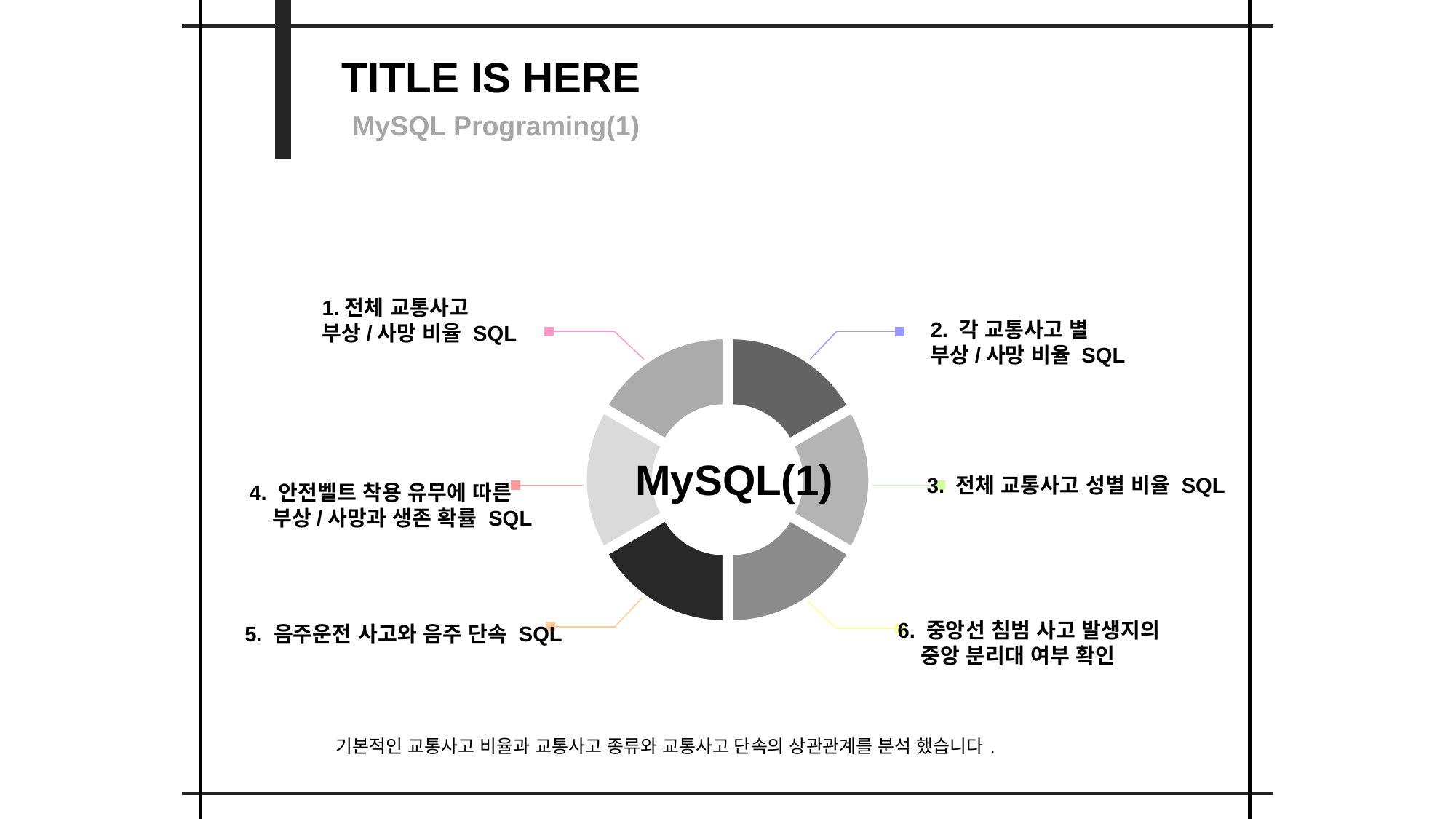

TITLE IS HERE
MySQL Programing(1)
1.전체 교통사고
부상/사망 비율 SQL
2. 각 교통사고 별
부상/사망 비율 SQL

### Chart

| Category | 판매 |
|---|---|
| 1분기 | 17.0 |
| 2분기 | 17.0 |
| 3분기 | 17.0 |
| 4분기 | 17.0 |
| 5분기 | 17.0 |
| 6분기 | 17.0 |
3. 전체 교통사고 성별 비율 SQL
MySQL(1)
4. 안전벨트 착용 유무에 따른
   부상/사망과 생존 확률 SQL

6. 중앙선 침범 사고 발생지의
   중앙 분리대 여부 확인
5. 음주운전 사고와 음주 단속 SQL

기본적인 교통사고 비율과 교통사고 종류와 교통사고 단속의 상관관계를 분석 했습니다.